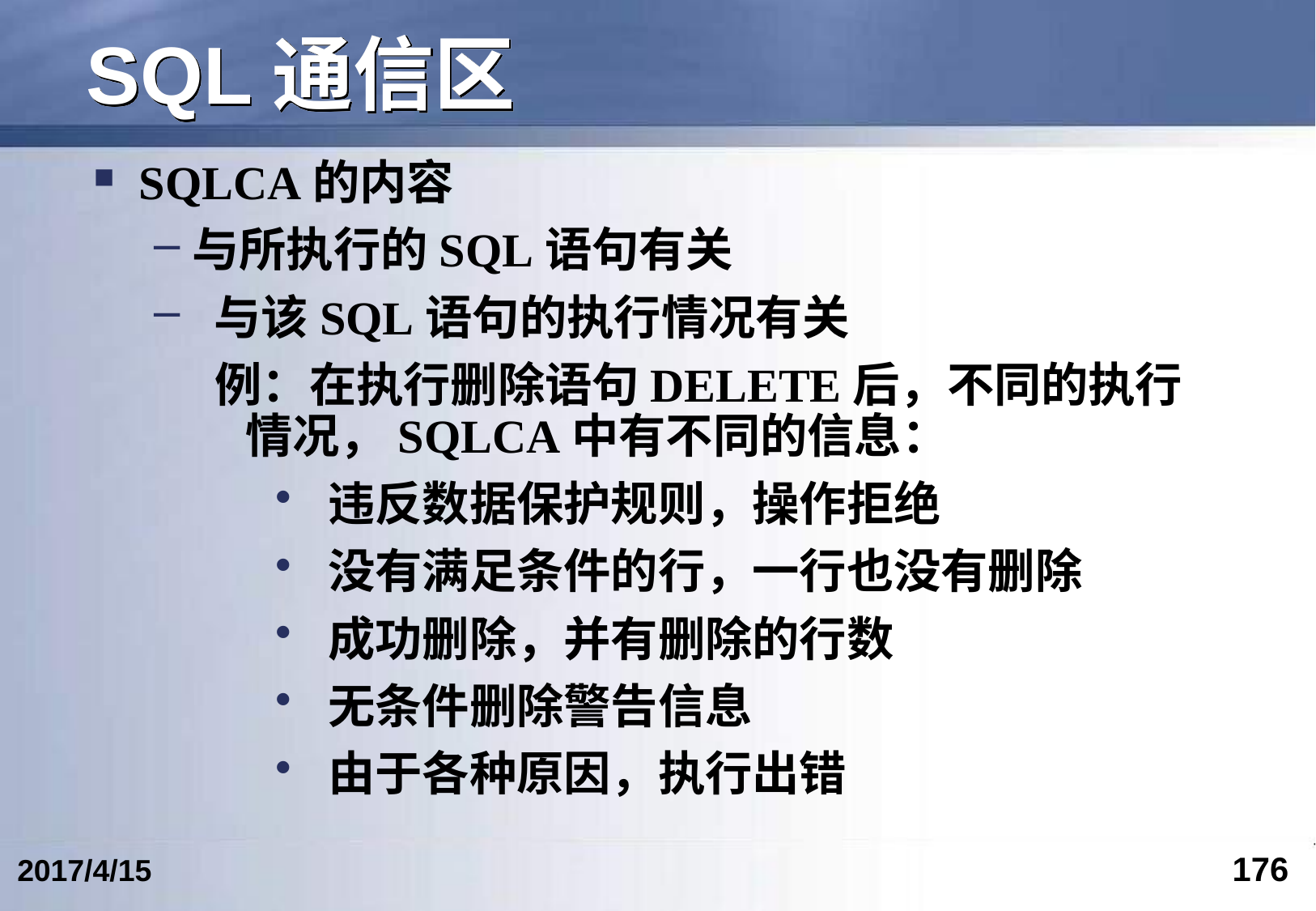

# SQL通信区
SQLCA的内容
与所执行的SQL语句有关
 与该SQL语句的执行情况有关
例：在执行删除语句DELETE后，不同的执行情况，SQLCA中有不同的信息：
 违反数据保护规则，操作拒绝
 没有满足条件的行，一行也没有删除
 成功删除，并有删除的行数
 无条件删除警告信息
 由于各种原因，执行出错
176
2017/4/15